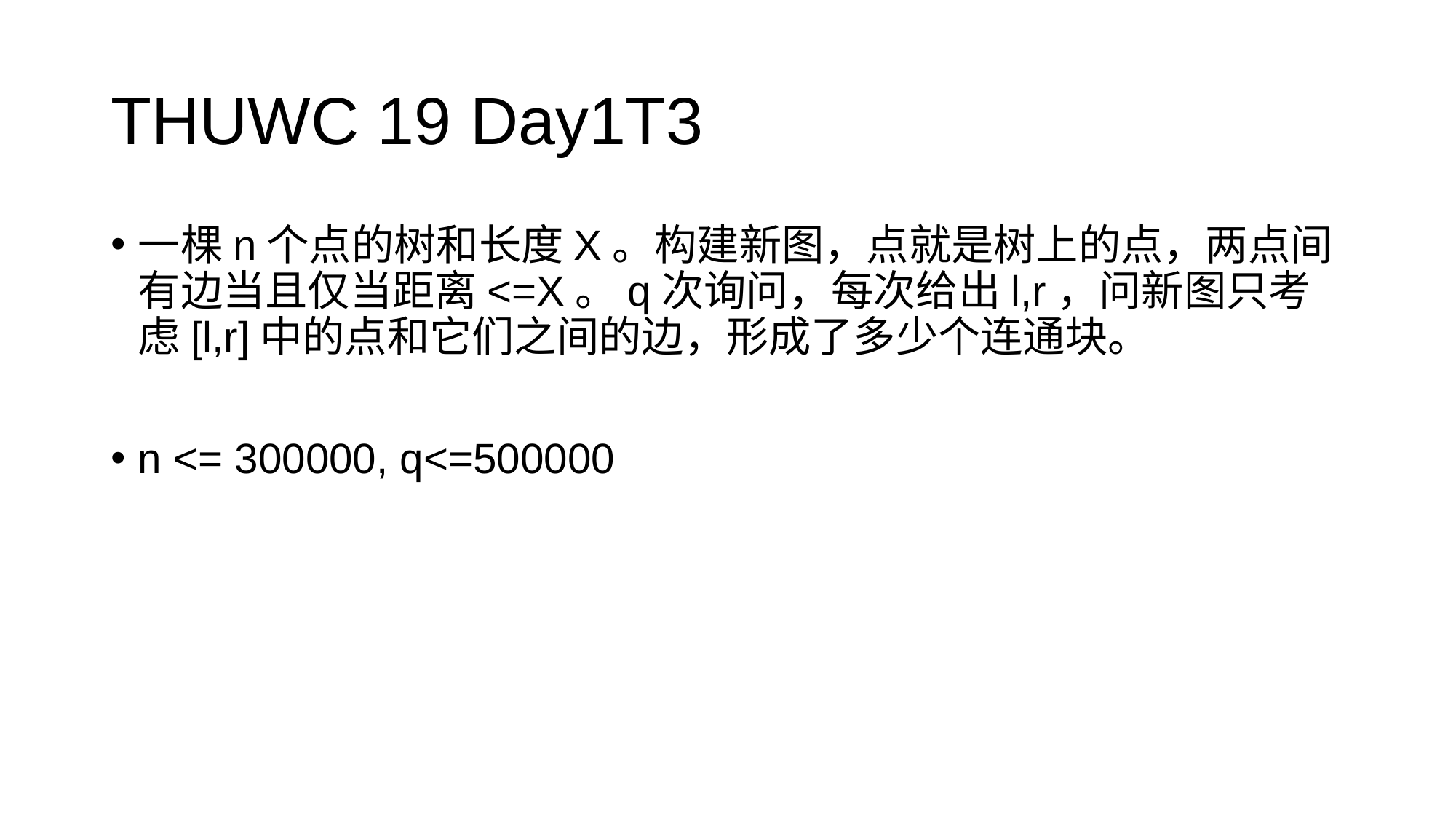

# THUWC 19 Day1T3
一棵n个点的树和长度X。构建新图，点就是树上的点，两点间有边当且仅当距离<=X。q次询问，每次给出l,r，问新图只考虑[l,r]中的点和它们之间的边，形成了多少个连通块。

n <= 300000, q<=500000